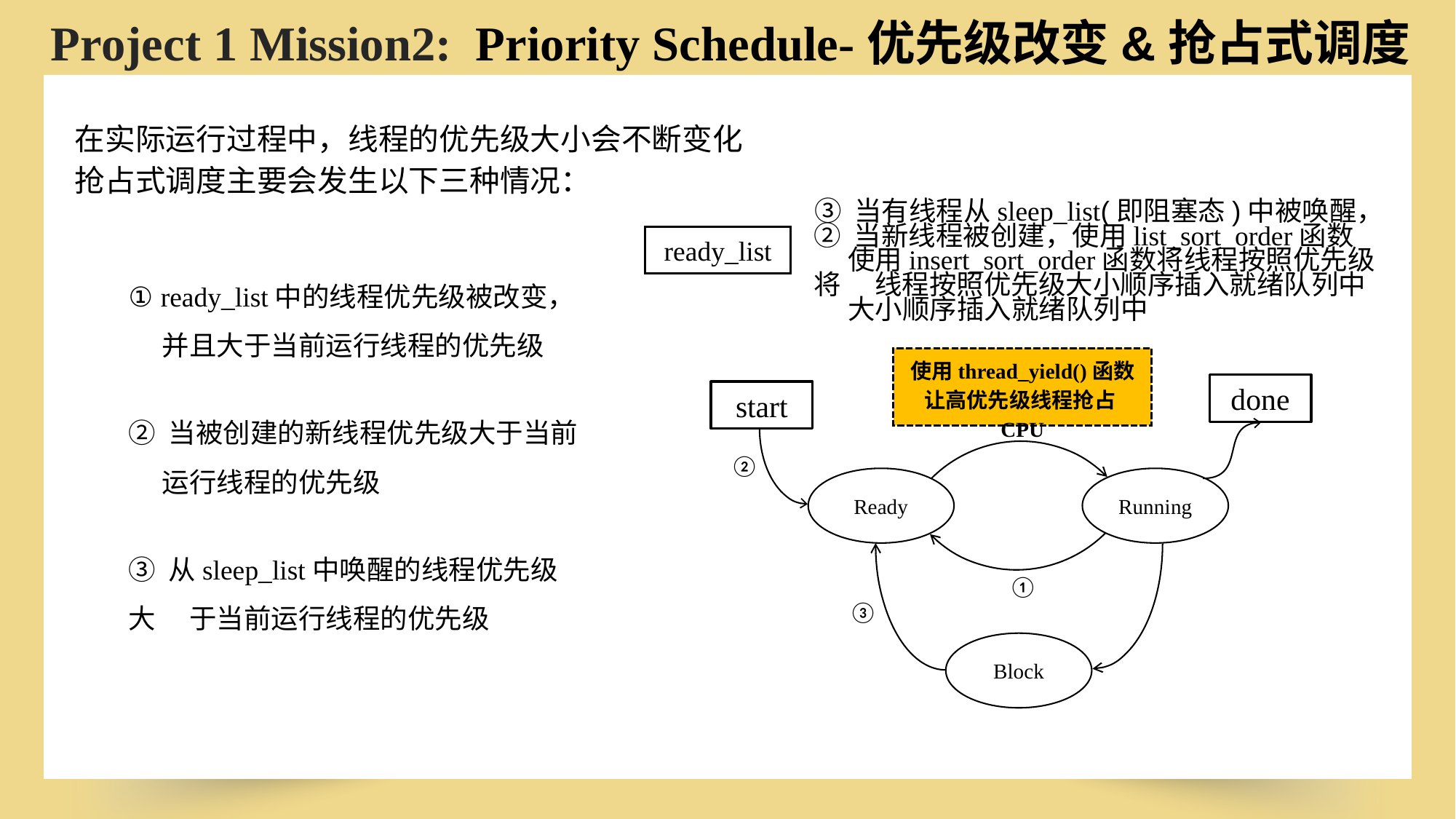

Project 1 Mission2:  Priority Schedule-优先级改变&抢占式调度

在实际运行过程中，线程的优先级大小会不断变化
抢占式调度主要会发生以下三种情况：

③ 当有线程从sleep_list(即阻塞态)中被唤醒，是 使用insert_sort_order函数将线程按照优先级是 大小顺序插入就绪队列中
② 当新线程被创建，使用list_sort_order函数将的 线程按照优先级大小顺序插入就绪队列中
ready_list
① ready_list中的线程优先级被改变，的 并且大于当前运行线程的优先级

done
start
Ready
Running

Block
使用thread_yield()函数
让高优先级线程抢占CPU
② 当被创建的新线程优先级大于当前的 运行线程的优先级
②
③ 从sleep_list中唤醒的线程优先级大的 于当前运行线程的优先级
①
③